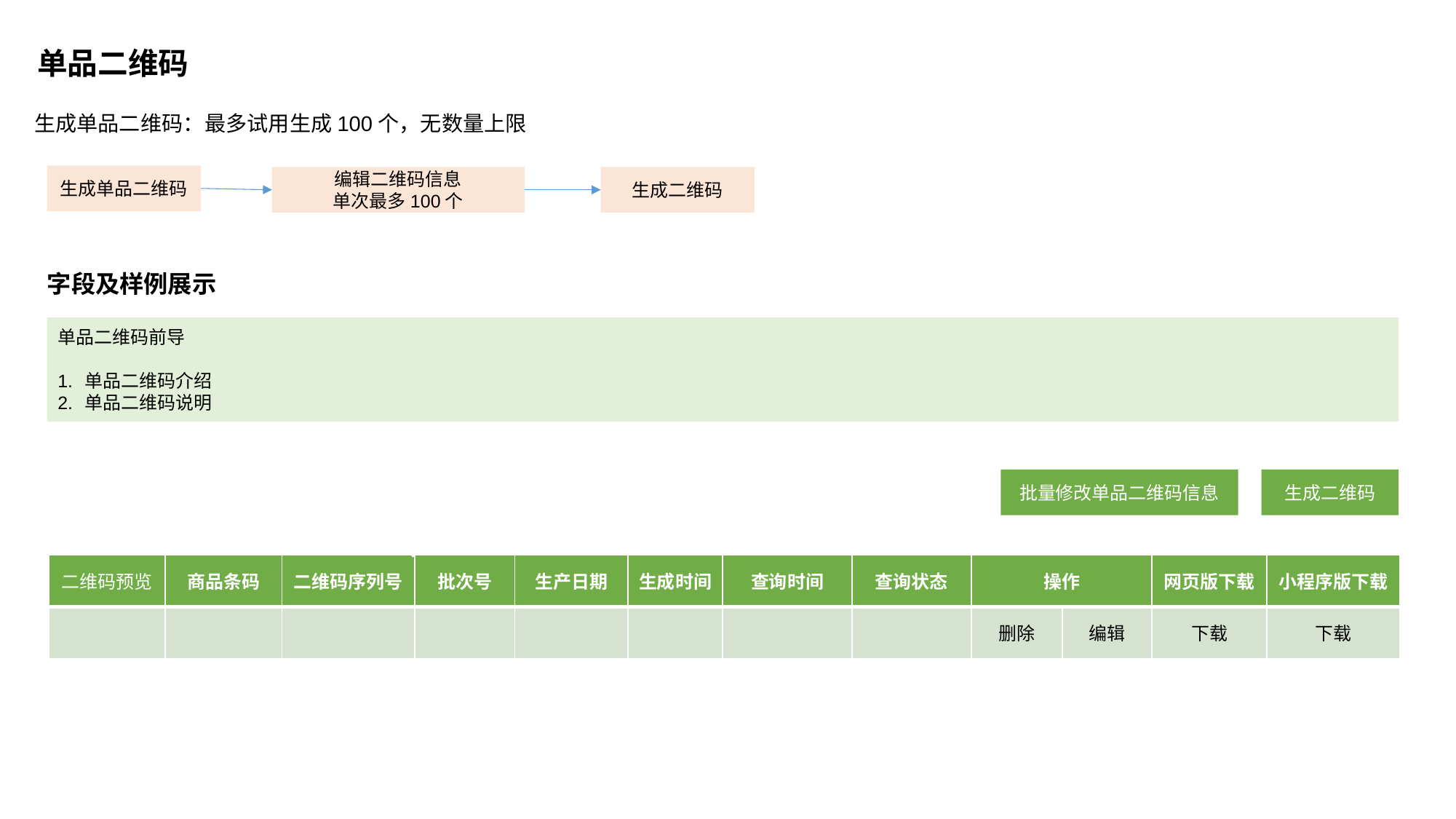

单品二维码
生成单品二维码：最多试用生成100个，无数量上限
生成单品二维码
编辑二维码信息
单次最多100个
生成二维码
字段及样例展示
单品二维码前导

单品二维码介绍
单品二维码说明
批量修改单品二维码信息
生成二维码

| 二维码预览 | 商品条码 | 二维码序列号 | 批次号 | 生产日期 | 生成时间 | 查询时间 | 查询状态 | 操作 |  | 网页版下载 | 小程序版下载 |
| --- | --- | --- | --- | --- | --- | --- | --- | --- | --- | --- | --- |
|  |  |  |  |  |  |  |  | 删除 | 编辑 | 下载 | 下载 |